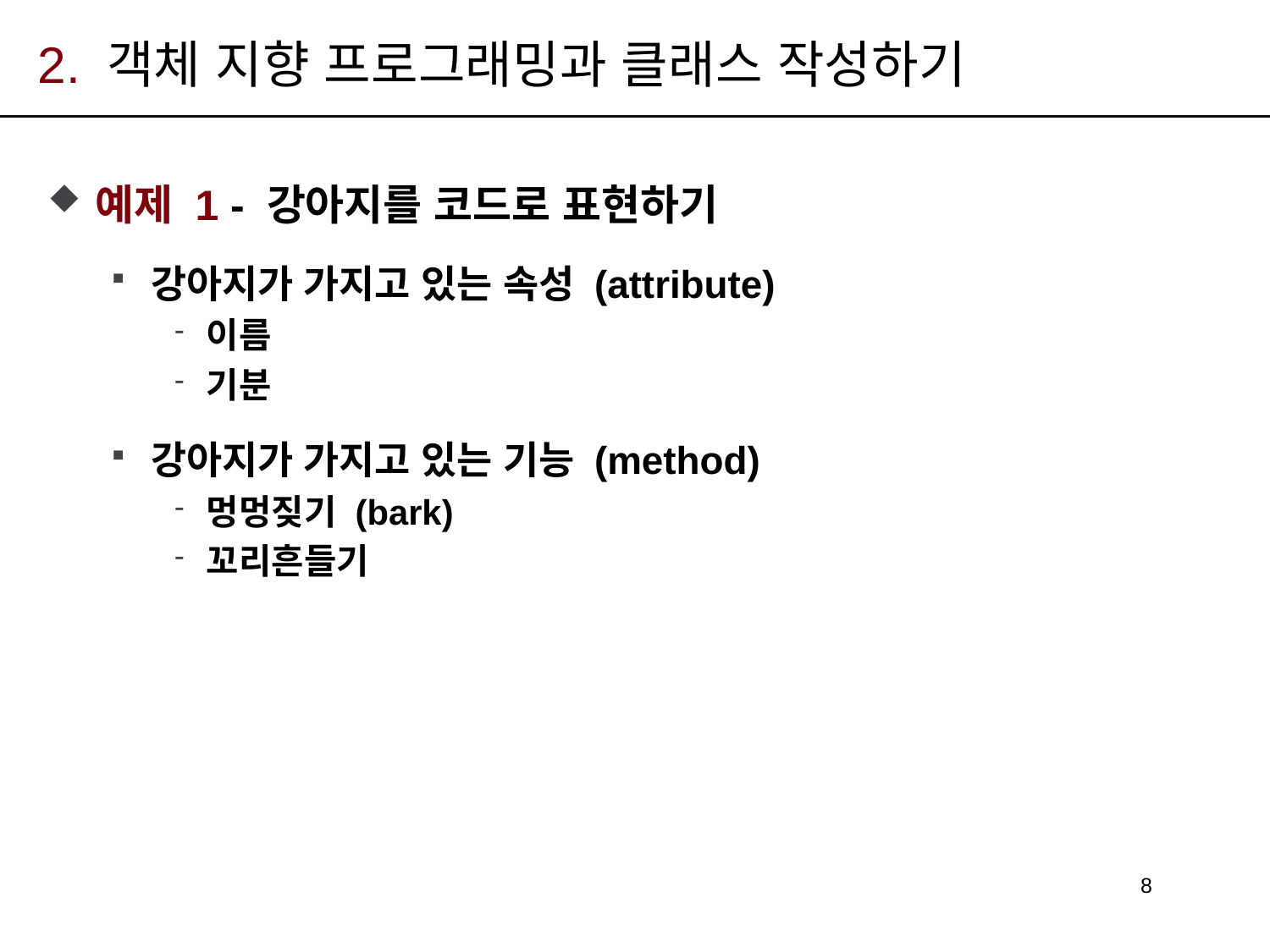

# 2. 객체 지향 프로그래밍과 클래스 작성하기
예제 1 - 강아지를 코드로 표현하기
강아지가 가지고 있는 속성 (attribute)
이름
기분
강아지가 가지고 있는 기능 (method)
멍멍짖기 (bark)
꼬리흔들기

8